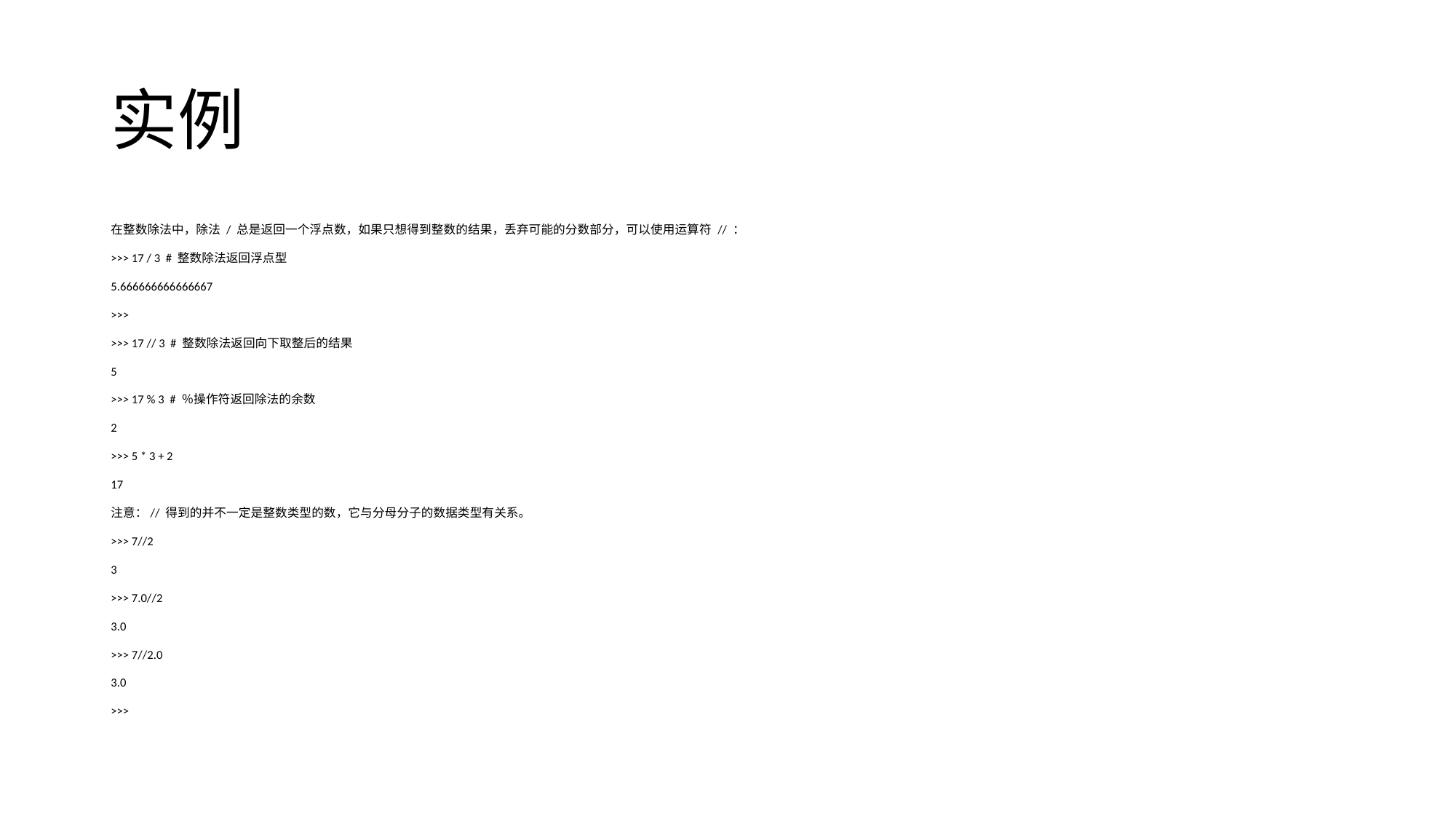

# 实例
在整数除法中，除法 / 总是返回一个浮点数，如果只想得到整数的结果，丢弃可能的分数部分，可以使用运算符 // ：
>>> 17 / 3  # 整数除法返回浮点型
5.666666666666667
>>>
>>> 17 // 3  # 整数除法返回向下取整后的结果
5
>>> 17 % 3  # ％操作符返回除法的余数
2
>>> 5 * 3 + 2
17
注意：// 得到的并不一定是整数类型的数，它与分母分子的数据类型有关系。
>>> 7//2
3
>>> 7.0//2
3.0
>>> 7//2.0
3.0
>>>